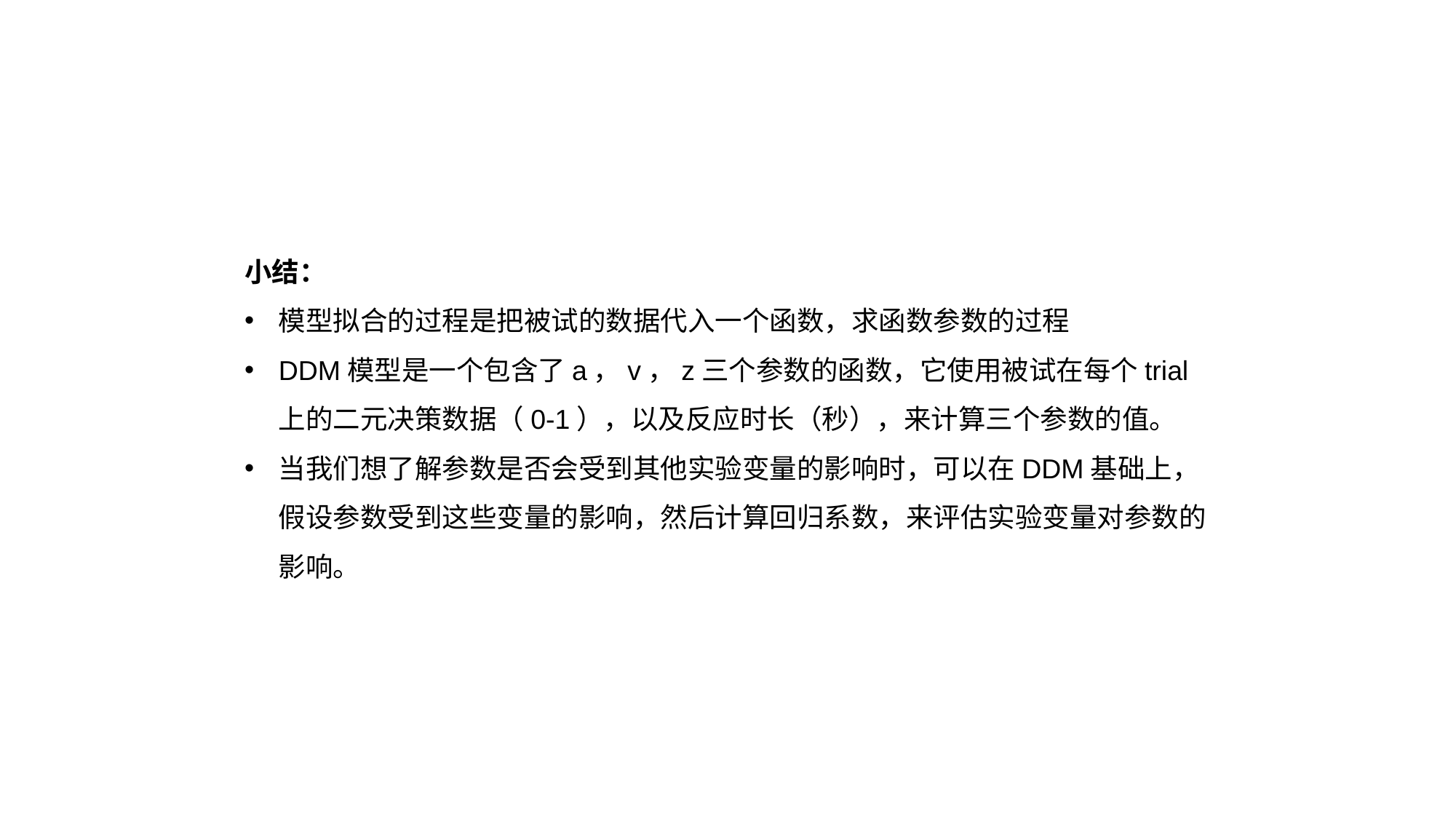

小结：
模型拟合的过程是把被试的数据代入一个函数，求函数参数的过程
DDM模型是一个包含了a，v，z三个参数的函数，它使用被试在每个trial上的二元决策数据（0-1），以及反应时长（秒），来计算三个参数的值。
当我们想了解参数是否会受到其他实验变量的影响时，可以在DDM基础上，假设参数受到这些变量的影响，然后计算回归系数，来评估实验变量对参数的影响。